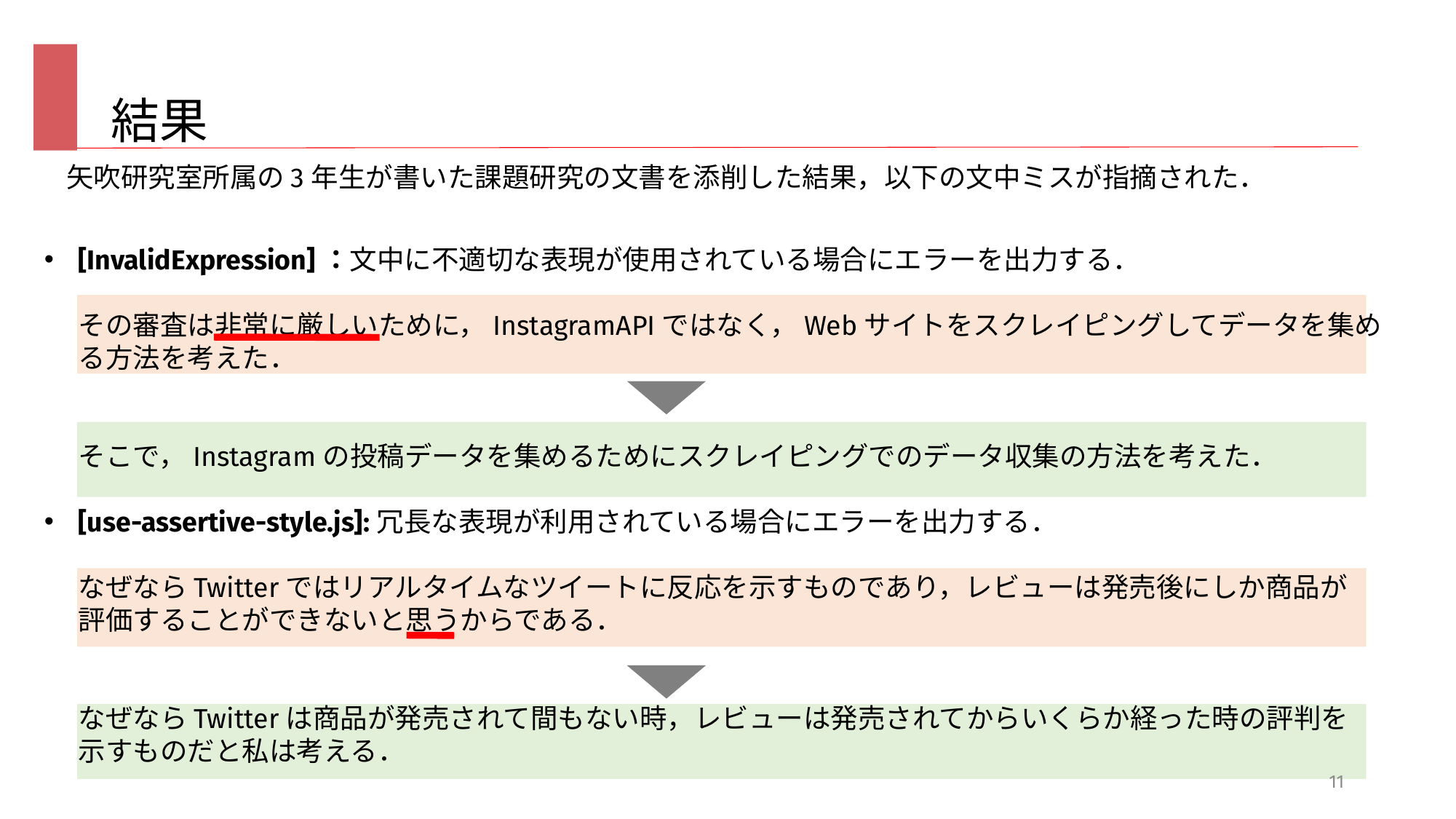

# 結果

矢吹研究室所属の3年生が書いた課題研究の文書を添削した結果，以下の文中ミスが指摘された．
[InvalidExpression]：文中に不適切な表現が使用されている場合にエラーを出力する．
その審査は非常に厳しいために，InstagramAPIではなく，Webサイトをスクレイピングしてデータを集め
る方法を考えた．
そこで，Instagramの投稿データを集めるためにスクレイピングでのデータ収集の方法を考えた．
[use-assertive-style.js]:冗長な表現が利用されている場合にエラーを出力する．
なぜならTwitterではリアルタイムなツイートに反応を示すものであり，レビューは発売後にしか商品が
評価することができないと思うからである．
なぜならTwitterは商品が発売されて間もない時，レビューは発売されてからいくらか経った時の評判を
示すものだと私は考える．

11